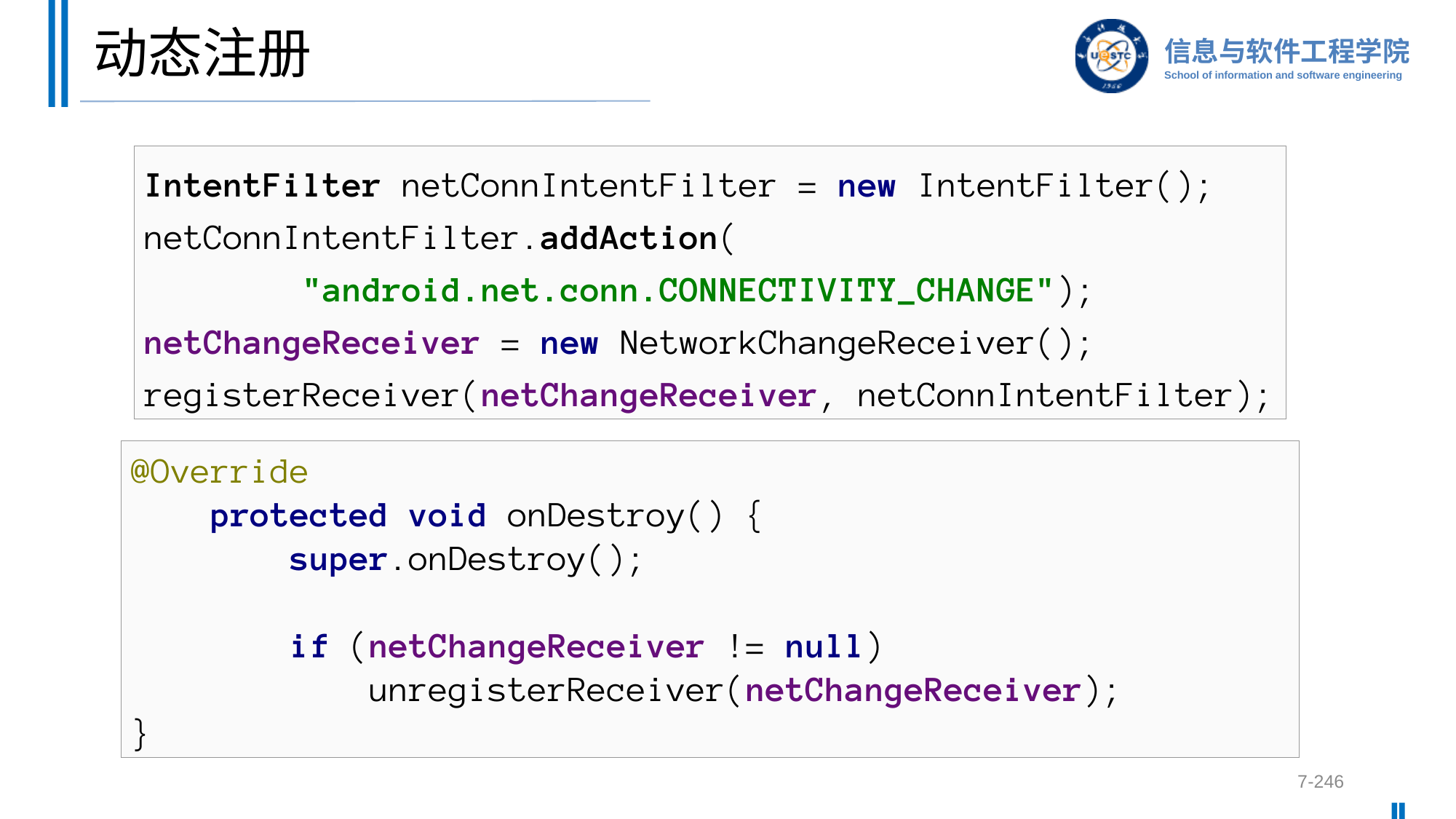

# 动态注册
IntentFilter netConnIntentFilter = new IntentFilter();
netConnIntentFilter.addAction(
        "android.net.conn.CONNECTIVITY_CHANGE");
netChangeReceiver = new NetworkChangeReceiver();
registerReceiver(netChangeReceiver, netConnIntentFilter);
@Override
    protected void onDestroy() {
        super.onDestroy();
        if (netChangeReceiver != null)
            unregisterReceiver(netChangeReceiver);
}
7-246